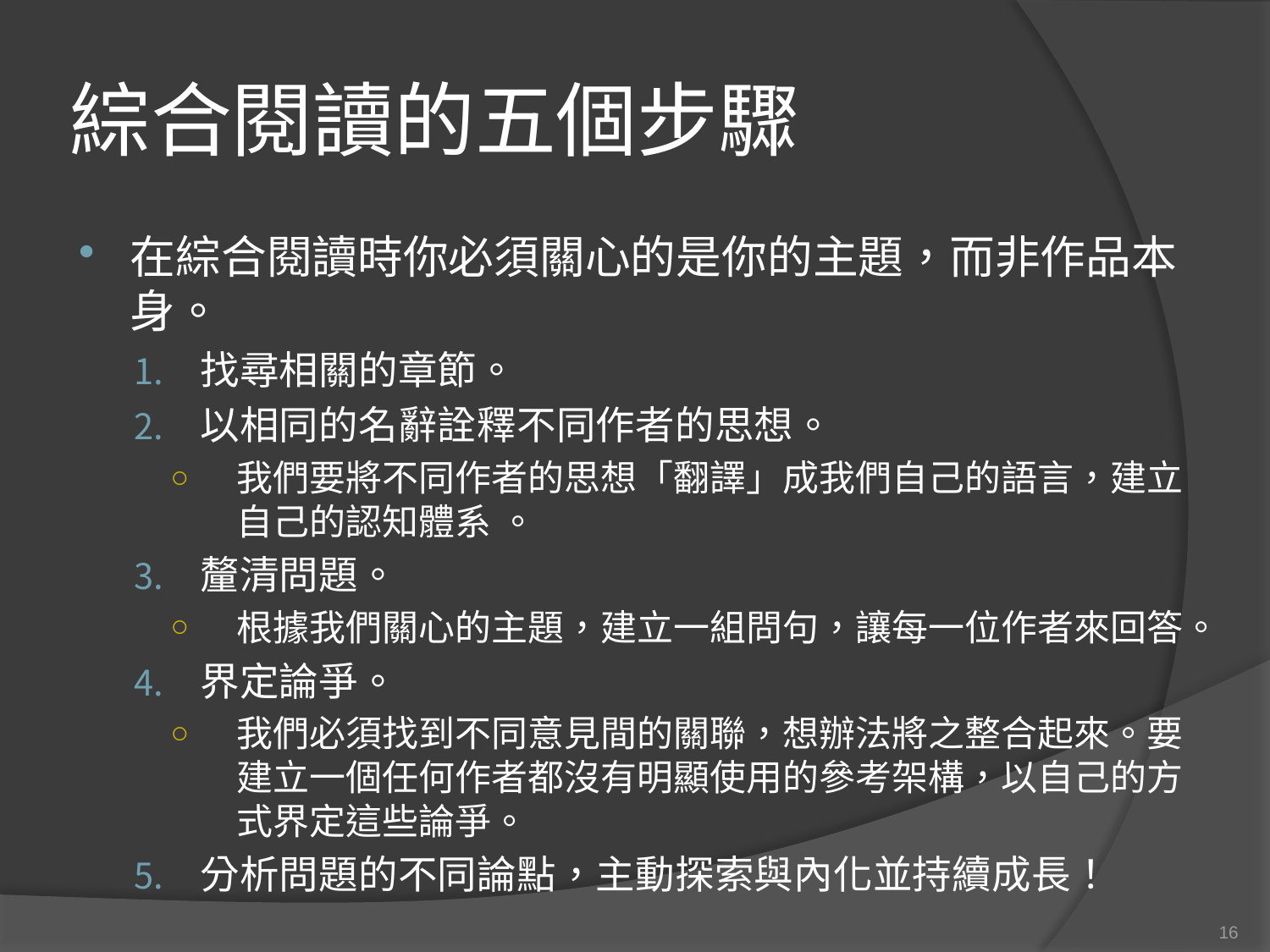

# 綜合閱讀的五個步驟
在綜合閱讀時你必須關心的是你的主題，而非作品本身。
找尋相關的章節。
以相同的名辭詮釋不同作者的思想。
我們要將不同作者的思想「翻譯」成我們自己的語言，建立自己的認知體系 。
釐清問題。
根據我們關心的主題，建立一組問句，讓每一位作者來回答。
界定論爭。
我們必須找到不同意見間的關聯，想辦法將之整合起來。要建立一個任何作者都沒有明顯使用的參考架構，以自己的方式界定這些論爭。
分析問題的不同論點，主動探索與內化並持續成長！
16